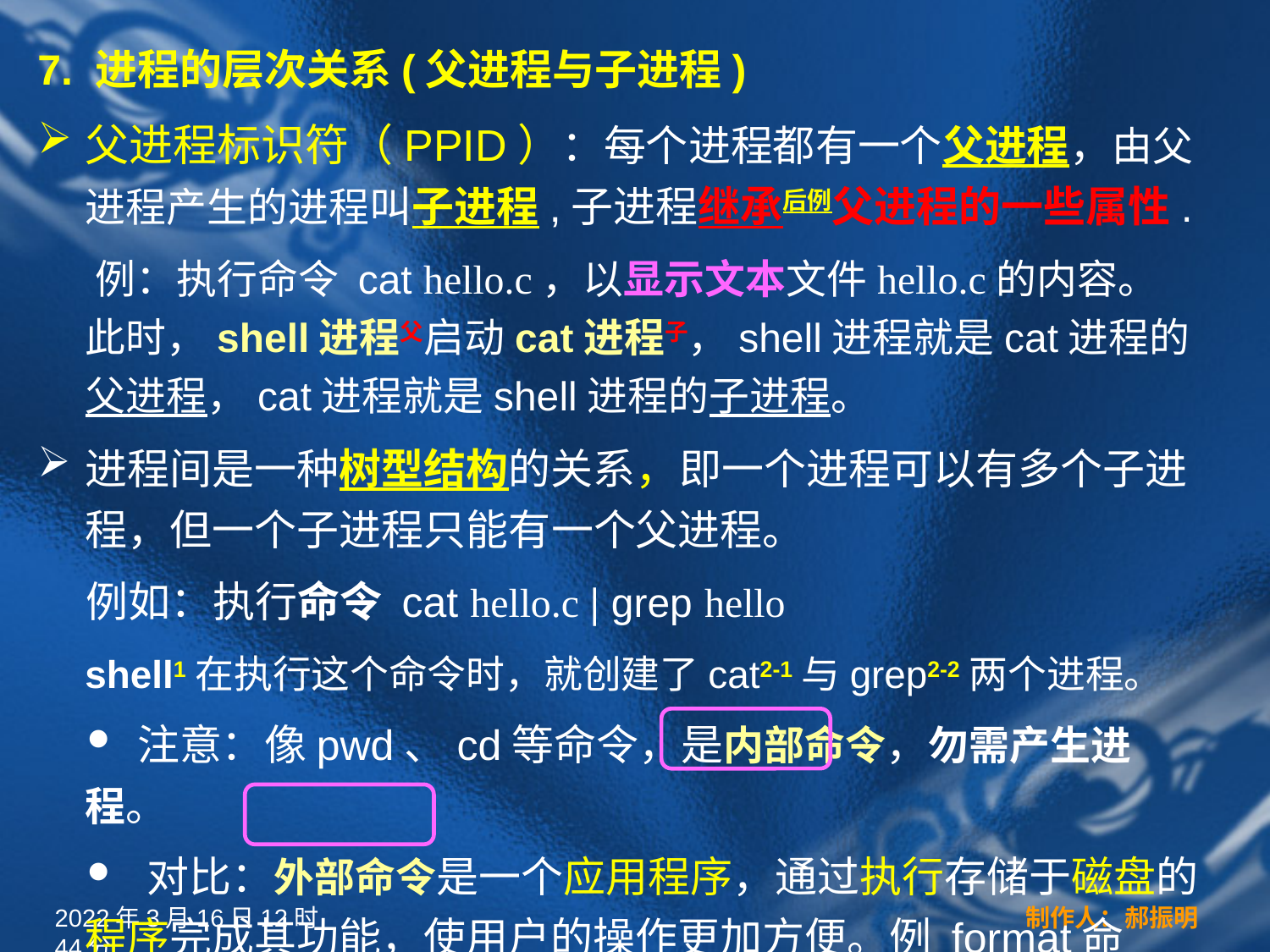

7. 进程的层次关系(父进程与子进程)
父进程标识符（PPID）：每个进程都有一个父进程，由父进程产生的进程叫子进程,子进程继承后例父进程的一些属性.
     例：执行命令 cat hello.c，以显示文本文件hello.c的内容。此时，shell进程父启动cat进程子，shell进程就是cat进程的父进程，cat进程就是shell进程的子进程。
进程间是一种树型结构的关系，即一个进程可以有多个子进程，但一个子进程只能有一个父进程。
    例如：执行命令 cat hello.c | grep hello
    shell1在执行这个命令时，就创建了cat2-1与grep2-2两个进程。
 注意：像pwd、cd等命令，是内部命令，勿需产生进程。
  对比：外部命令是一个应用程序，通过执行存储于磁盘的程序完成其功能，使用户的操作更加方便。例 format命令，

2022年3月16日12时44分
制作人：郝振明